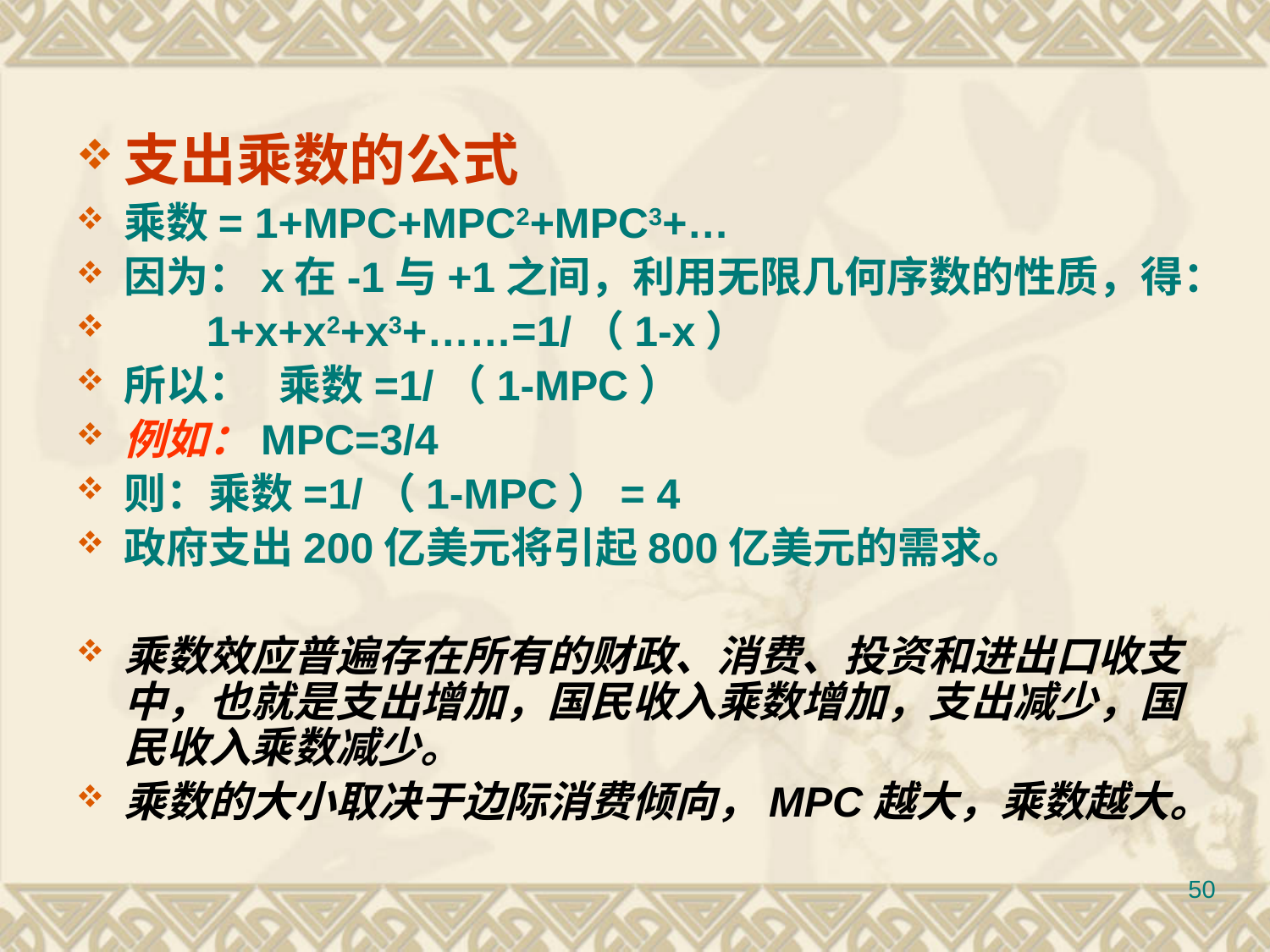

#
支出乘数的公式
乘数= 1+MPC+MPC2+MPC3+…
因为：x在-1与+1之间，利用无限几何序数的性质，得：
       1+x+x2+x3+……=1/（1-x）
所以：   乘数=1/（1-MPC）
例如：MPC=3/4
则：乘数=1/（1-MPC）= 4
政府支出200亿美元将引起800亿美元的需求。

乘数效应普遍存在所有的财政、消费、投资和进出口收支中，也就是支出增加，国民收入乘数增加，支出减少，国民收入乘数减少。
乘数的大小取决于边际消费倾向，MPC越大，乘数越大。

50